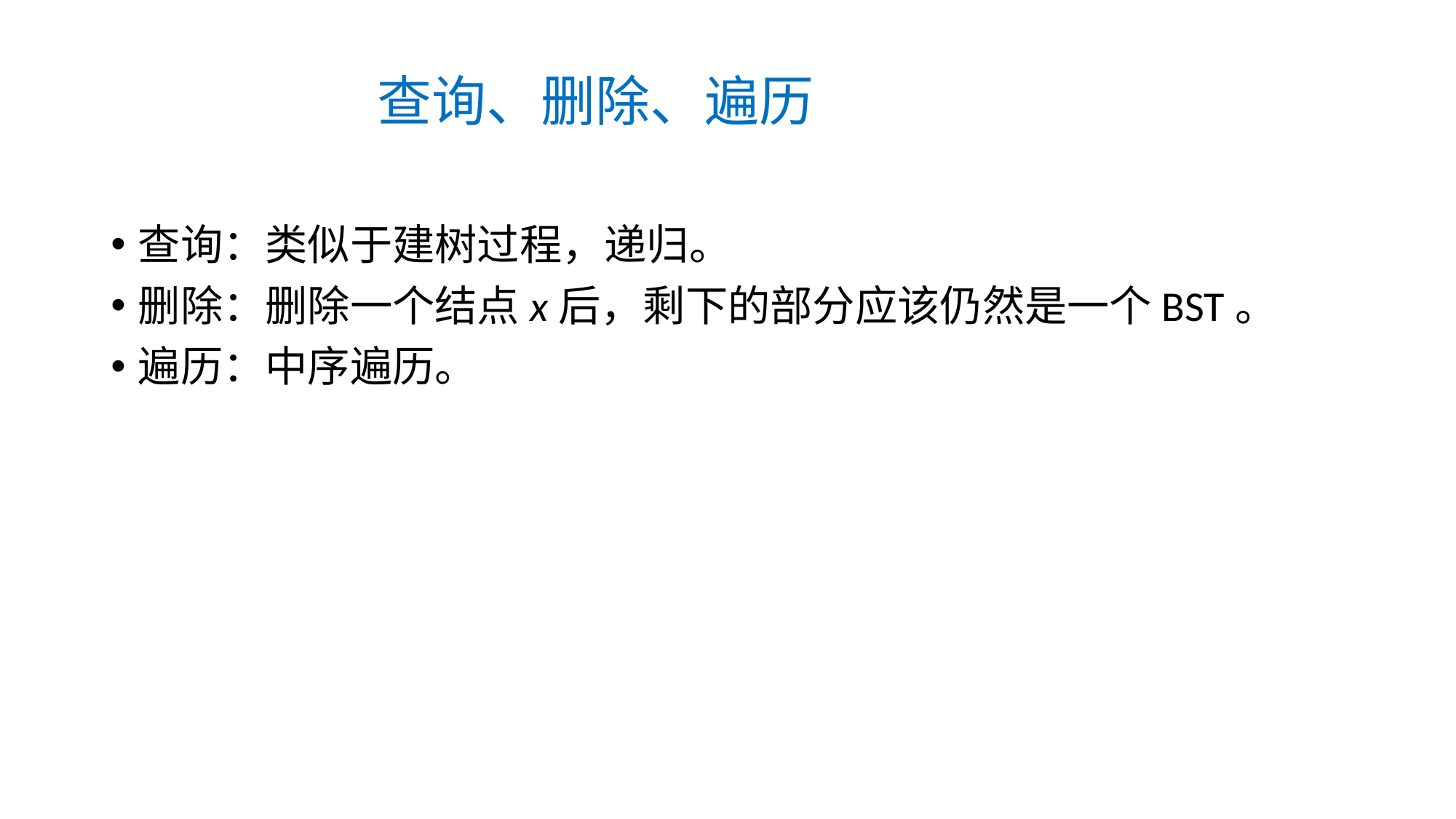

# 查询、删除、遍历
查询：类似于建树过程，递归。
删除：删除一个结点x后，剩下的部分应该仍然是一个BST。
遍历：中序遍历。